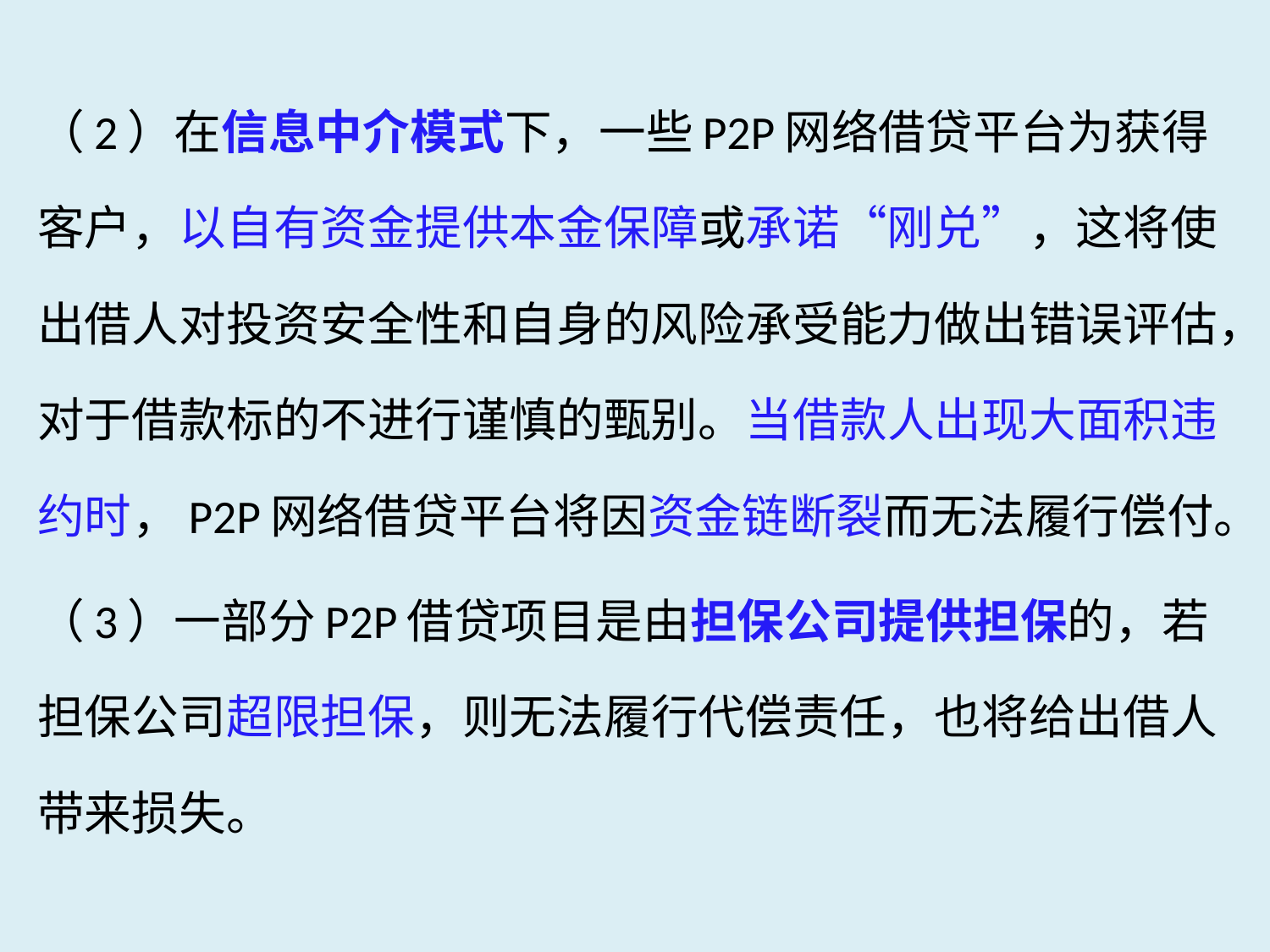

（2）在信息中介模式下，一些P2P网络借贷平台为获得客户，以自有资金提供本金保障或承诺“刚兑”，这将使出借人对投资安全性和自身的风险承受能力做出错误评估，对于借款标的不进行谨慎的甄别。当借款人出现大面积违约时，P2P网络借贷平台将因资金链断裂而无法履行偿付。
（3）一部分P2P借贷项目是由担保公司提供担保的，若担保公司超限担保，则无法履行代偿责任，也将给出借人带来损失。

19